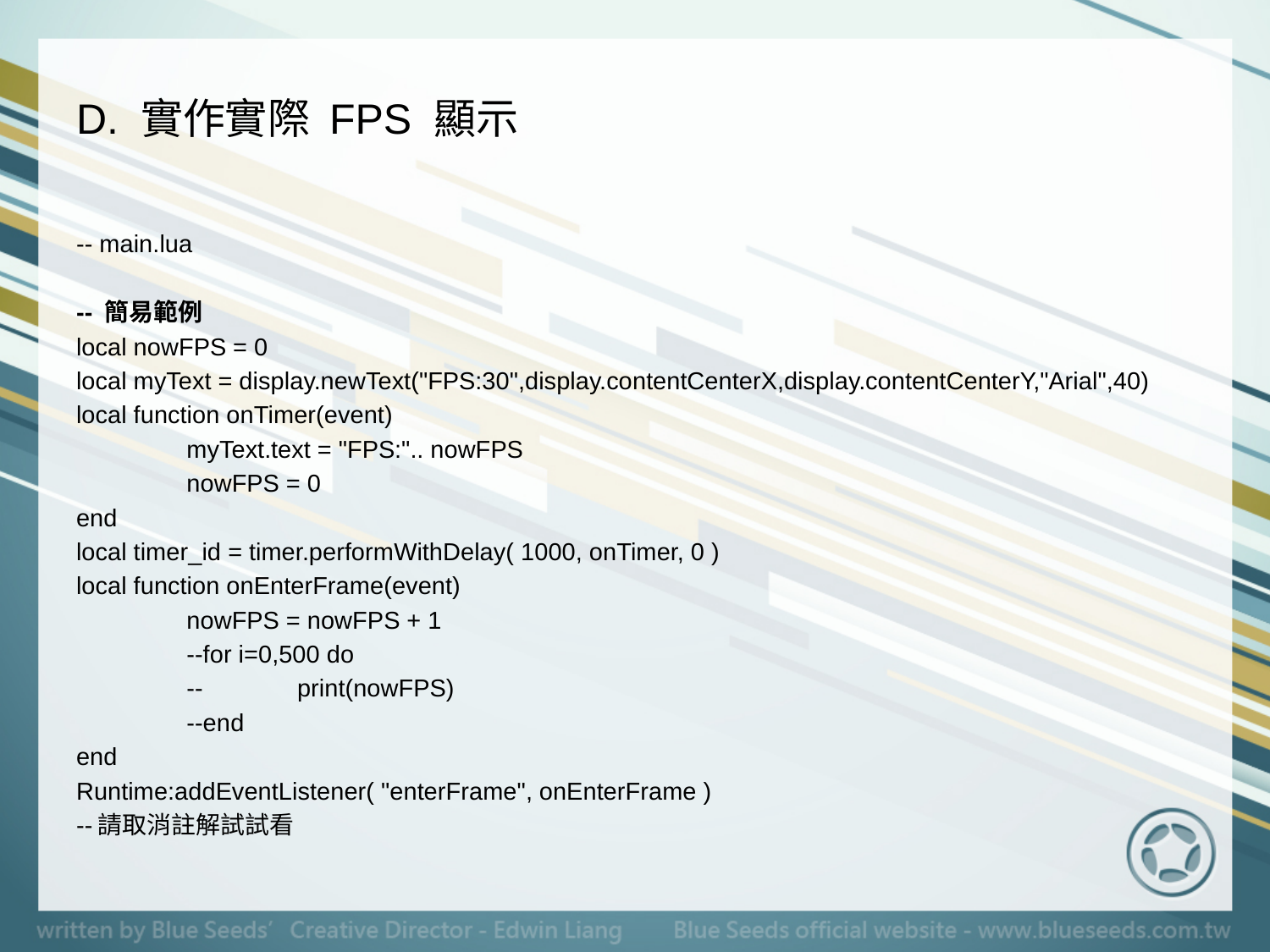

# D. 實作實際 FPS 顯示
-- main.lua

-- 簡易範例
local nowFPS = 0
local myText = display.newText("FPS:30",display.contentCenterX,display.contentCenterY,"Arial",40)
local function onTimer(event)
	myText.text = "FPS:".. nowFPS
	nowFPS = 0
end
local timer_id = timer.performWithDelay( 1000, onTimer, 0 )
local function onEnterFrame(event)
	nowFPS = nowFPS + 1
	--for i=0,500 do
	--	print(nowFPS)
	--end
end
Runtime:addEventListener( "enterFrame", onEnterFrame )
--請取消註解試試看